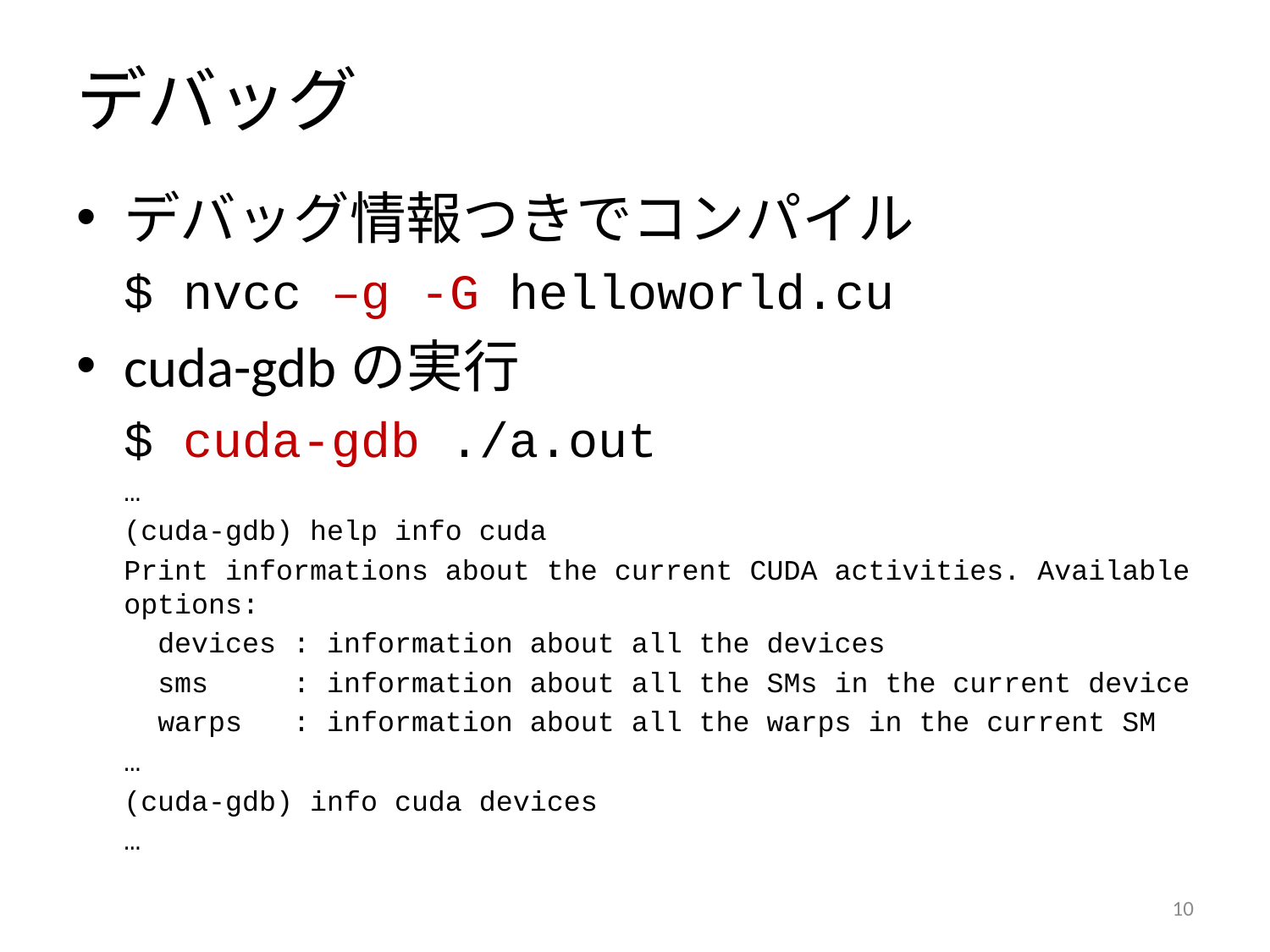

# デバッグ
デバッグ情報つきでコンパイル
	$ nvcc –g -G helloworld.cu
cuda-gdbの実行
	$ cuda-gdb ./a.out
	…
	(cuda-gdb) help info cuda
	Print informations about the current CUDA activities. Available options:
	  devices : information about all the devices
	  sms     : information about all the SMs in the current device
	  warps   : information about all the warps in the current SM
	…
	(cuda-gdb) info cuda devices
	…
10